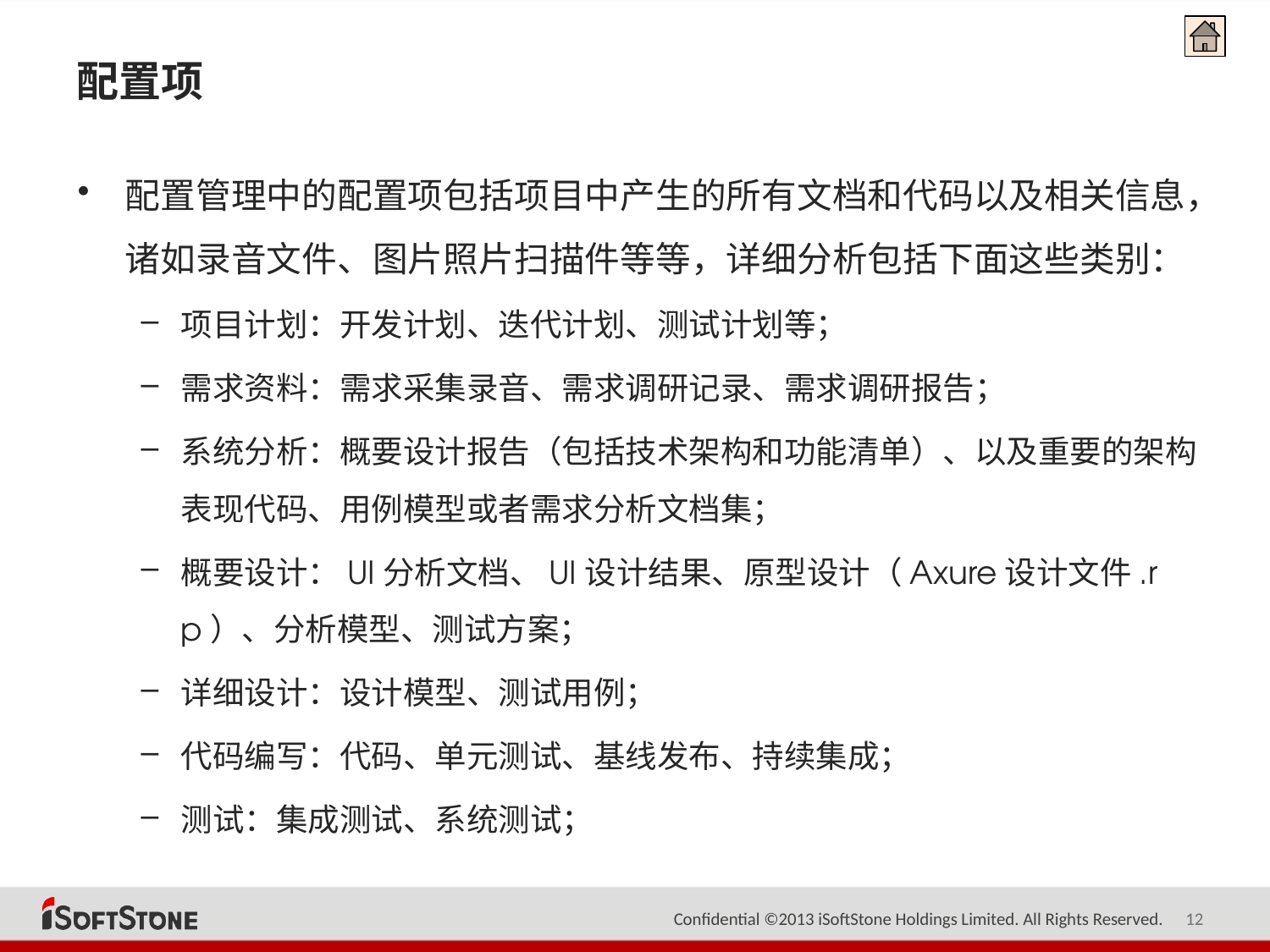

# 配置项
配置管理中的配置项包括项目中产生的所有文档和代码以及相关信息，诸如录音文件、图片照片扫描件等等，详细分析包括下面这些类别：
项目计划：开发计划、迭代计划、测试计划等；
需求资料：需求采集录音、需求调研记录、需求调研报告；
系统分析：概要设计报告（包括技术架构和功能清单）、以及重要的架构表现代码、用例模型或者需求分析文档集；
概要设计：UI分析文档、UI设计结果、原型设计（Axure设计文件.rp）、分析模型、测试方案；
详细设计：设计模型、测试用例；
代码编写：代码、单元测试、基线发布、持续集成；
测试：集成测试、系统测试；

12